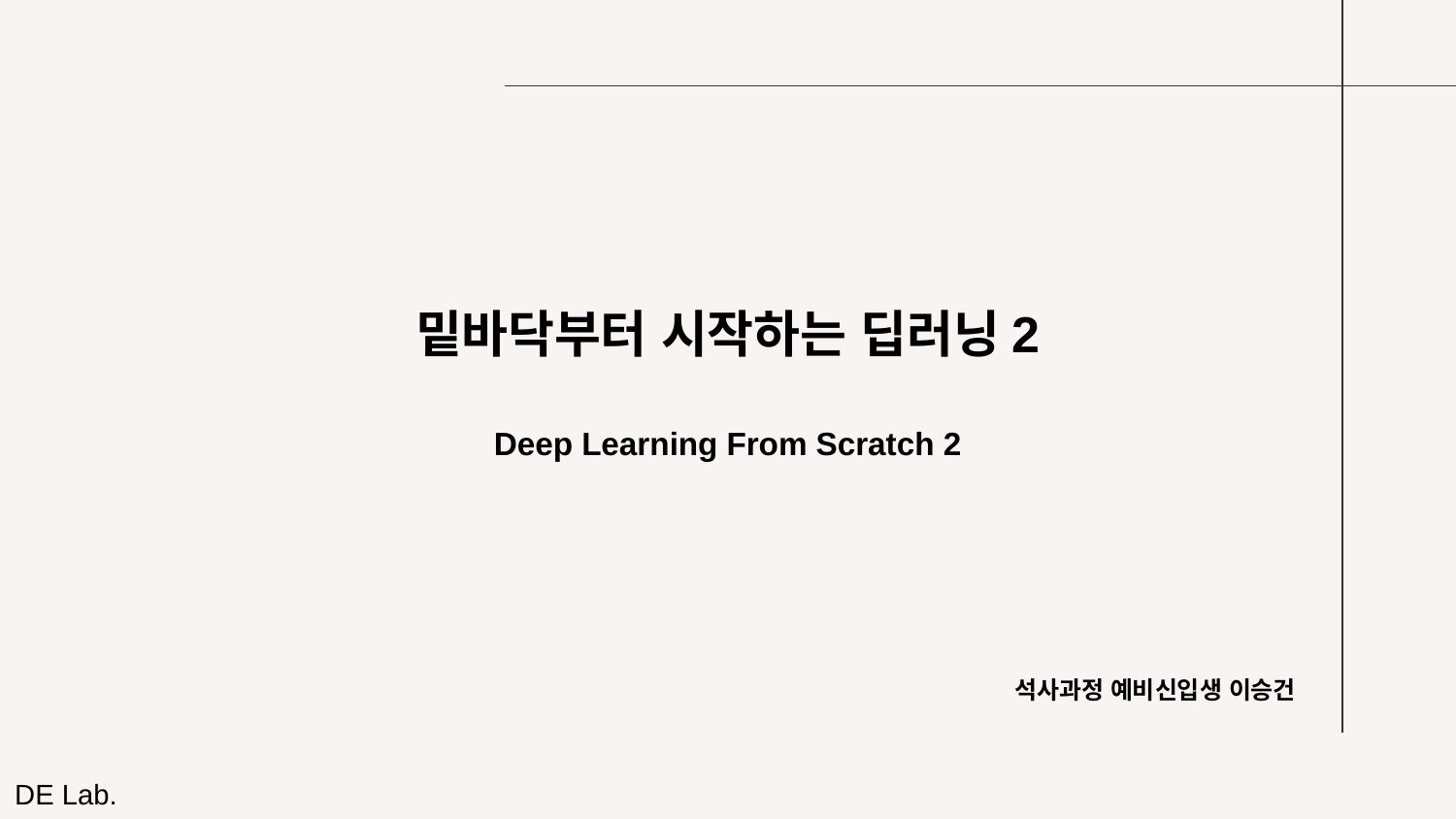

밑바닥부터 시작하는 딥러닝2
Deep Learning From Scratch 2
석사과정 예비신입생 이승건
DE Lab.